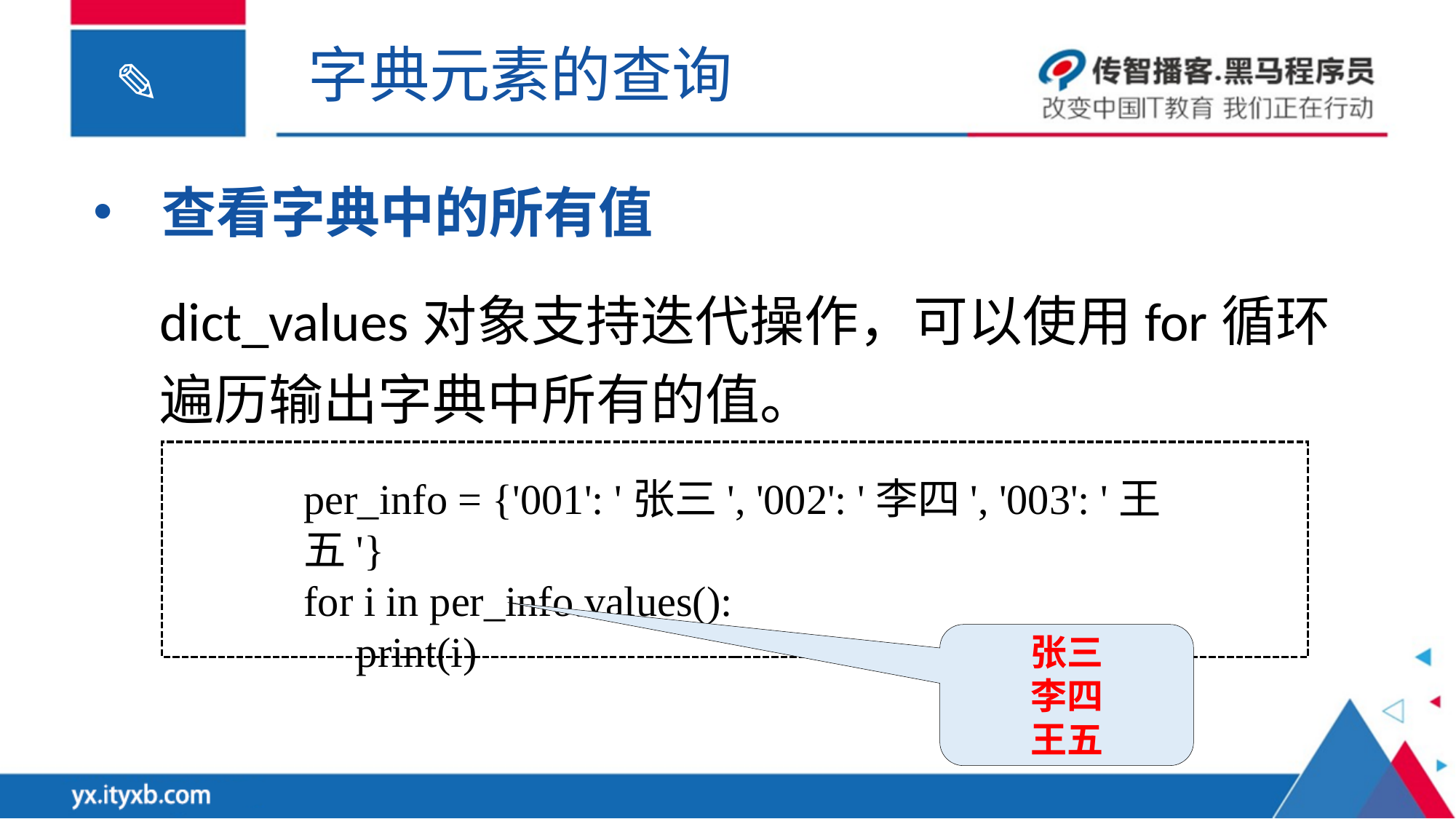

字典元素的查询
查看字典中的所有值
dict_values对象支持迭代操作，可以使用for循环遍历输出字典中所有的值。

per_info = {'001': '张三', '002': '李四', '003': '王五'}
for i in per_info.values():
     print(i)
张三
李四
王五